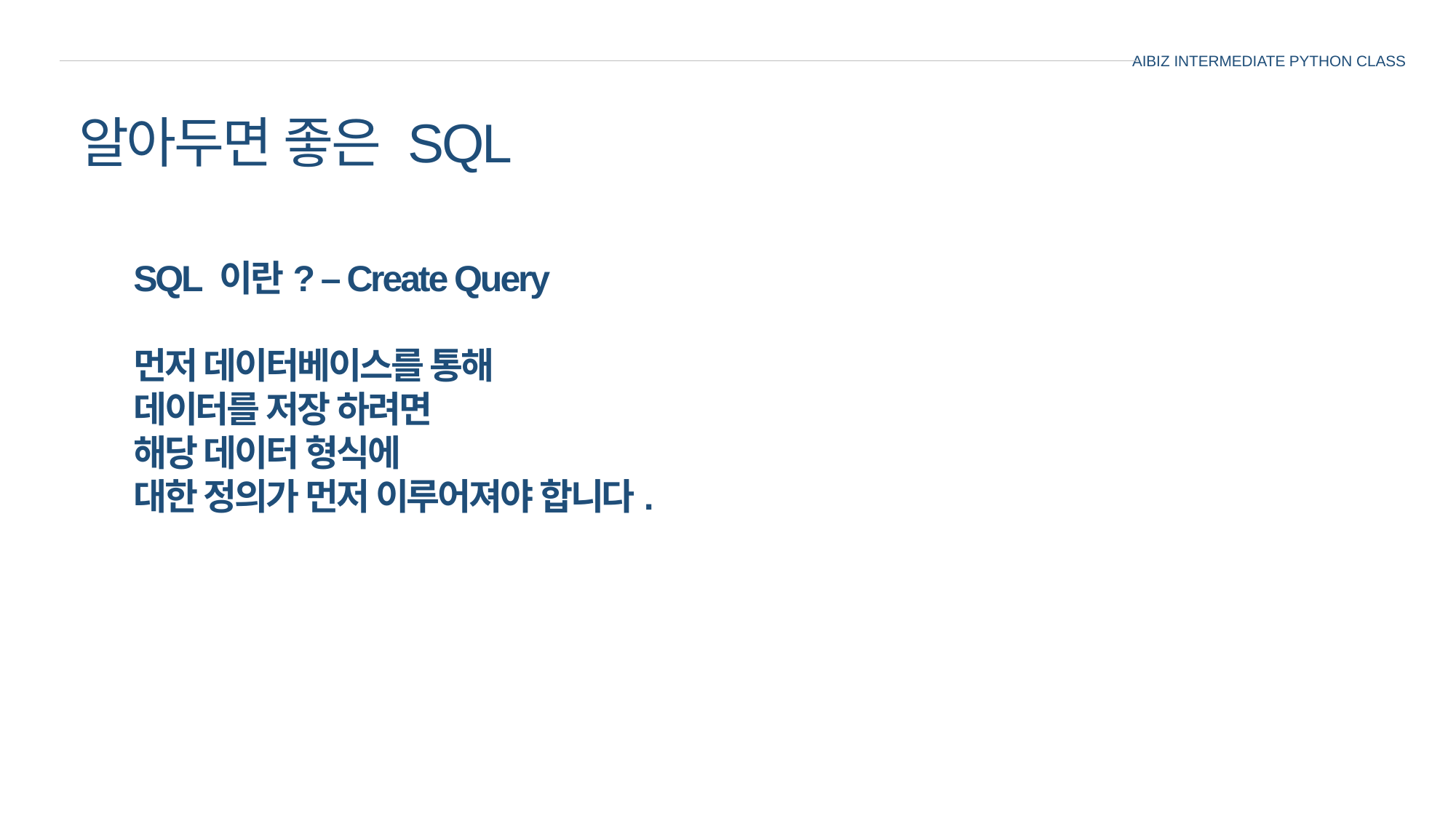

AIBIZ INTERMEDIATE PYTHON CLASS
알아두면 좋은 SQL
SQL 이란? – Create Query

먼저 데이터베이스를 통해
데이터를 저장 하려면
해당 데이터 형식에
대한 정의가 먼저 이루어져야 합니다.